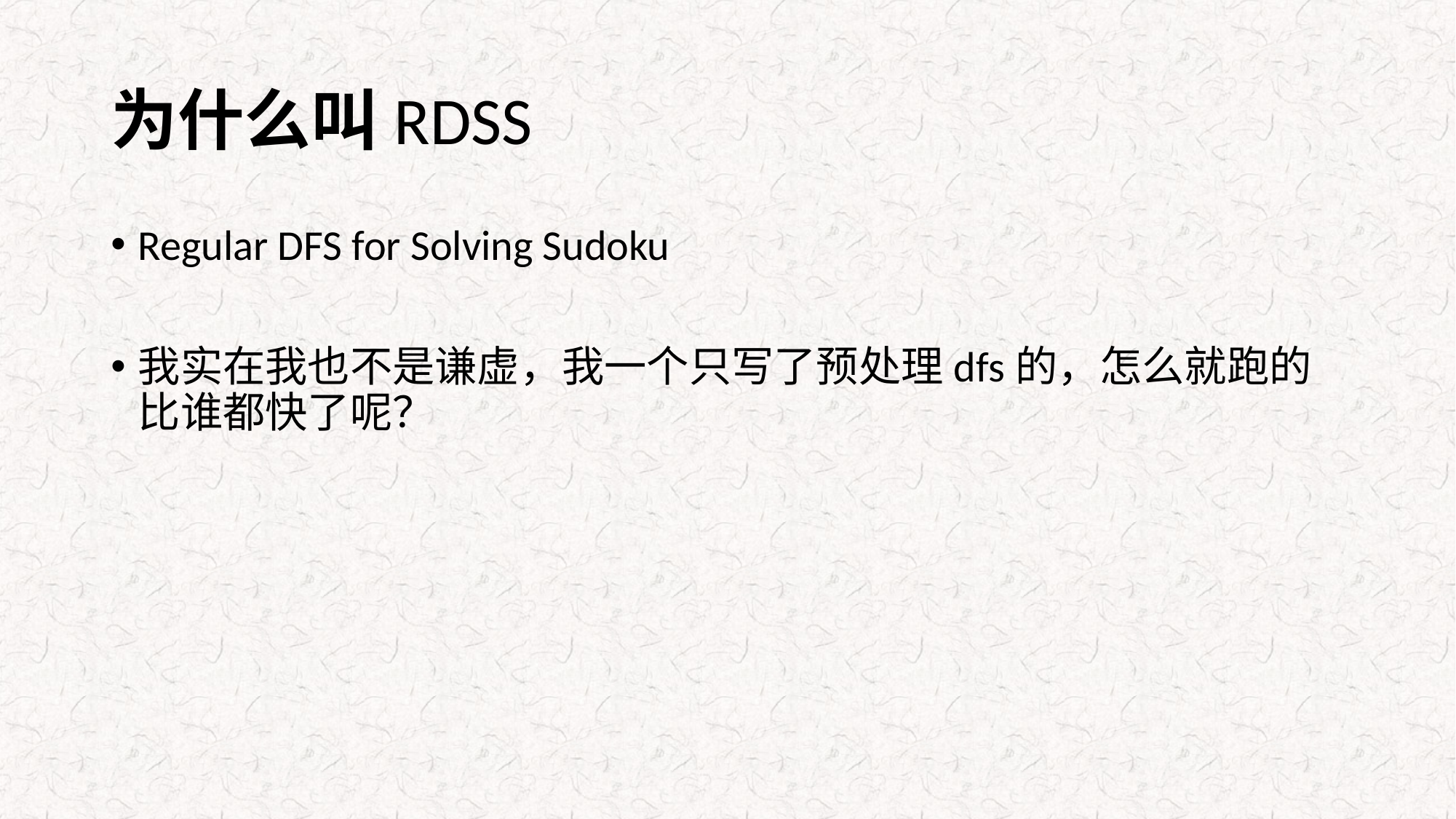

# 为什么叫RDSS
Regular DFS for Solving Sudoku

我实在我也不是谦虚，我一个只写了预处理dfs的，怎么就跑的比谁都快了呢？